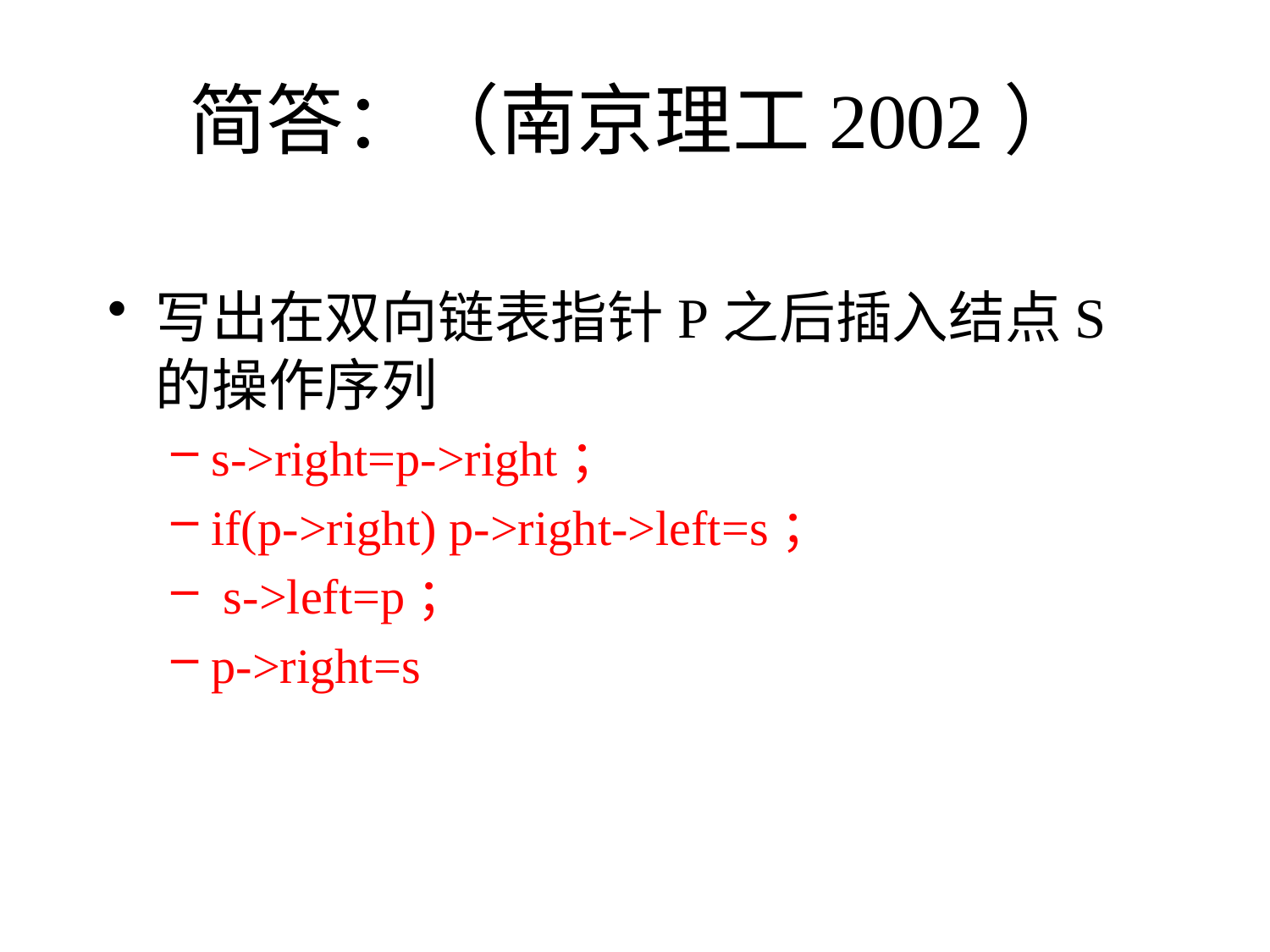

# 简答：（南京理工2002）
写出在双向链表指针P之后插入结点S的操作序列
s->right=p->right；
if(p->right) p->right->left=s；
 s->left=p；
p->right=s